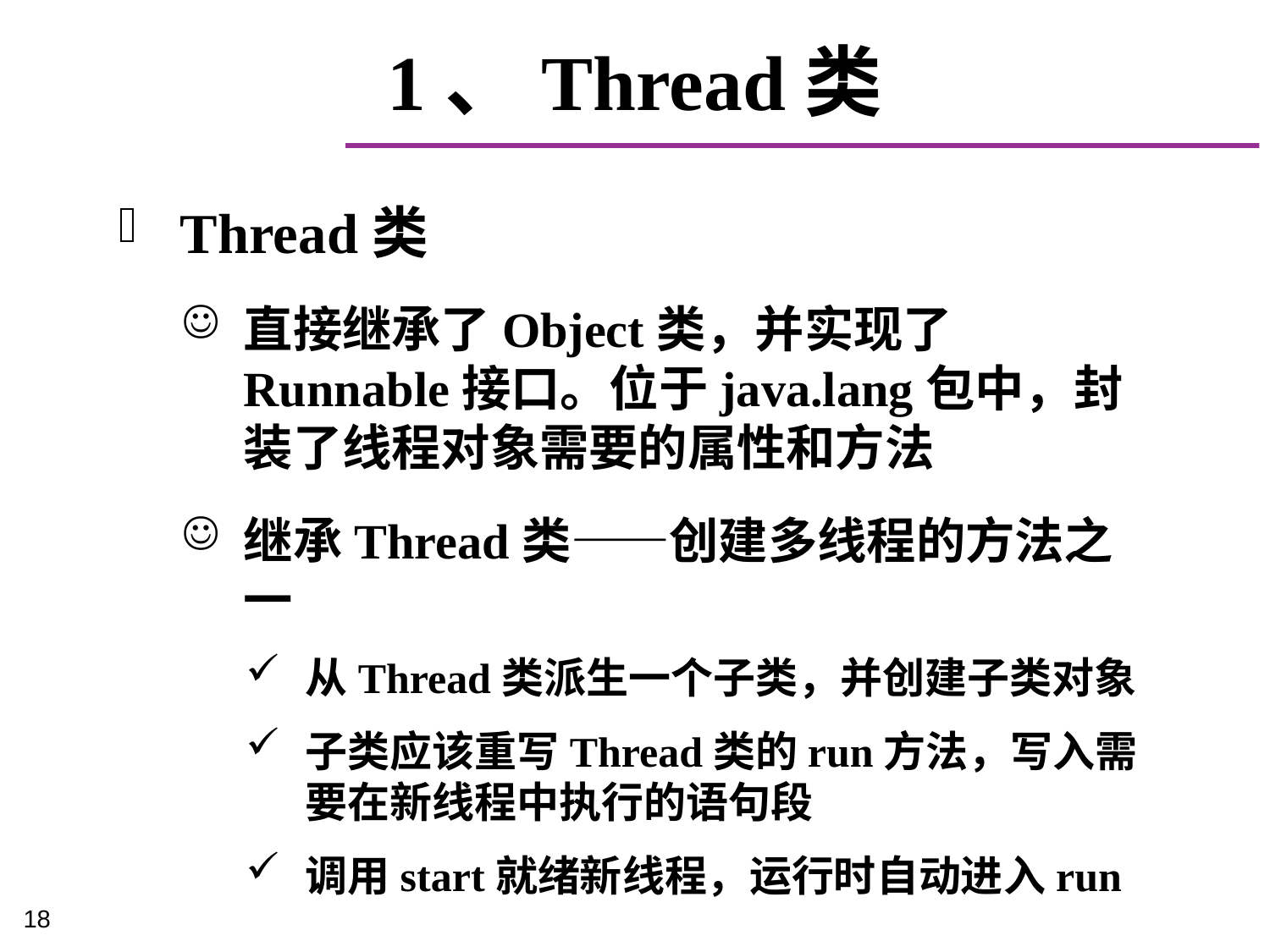

# 1、Thread类
Thread类
直接继承了Object类，并实现了Runnable接口。位于java.lang包中，封装了线程对象需要的属性和方法
继承Thread类——创建多线程的方法之一
从Thread类派生一个子类，并创建子类对象
子类应该重写Thread类的run方法，写入需要在新线程中执行的语句段
调用start就绪新线程，运行时自动进入run
18